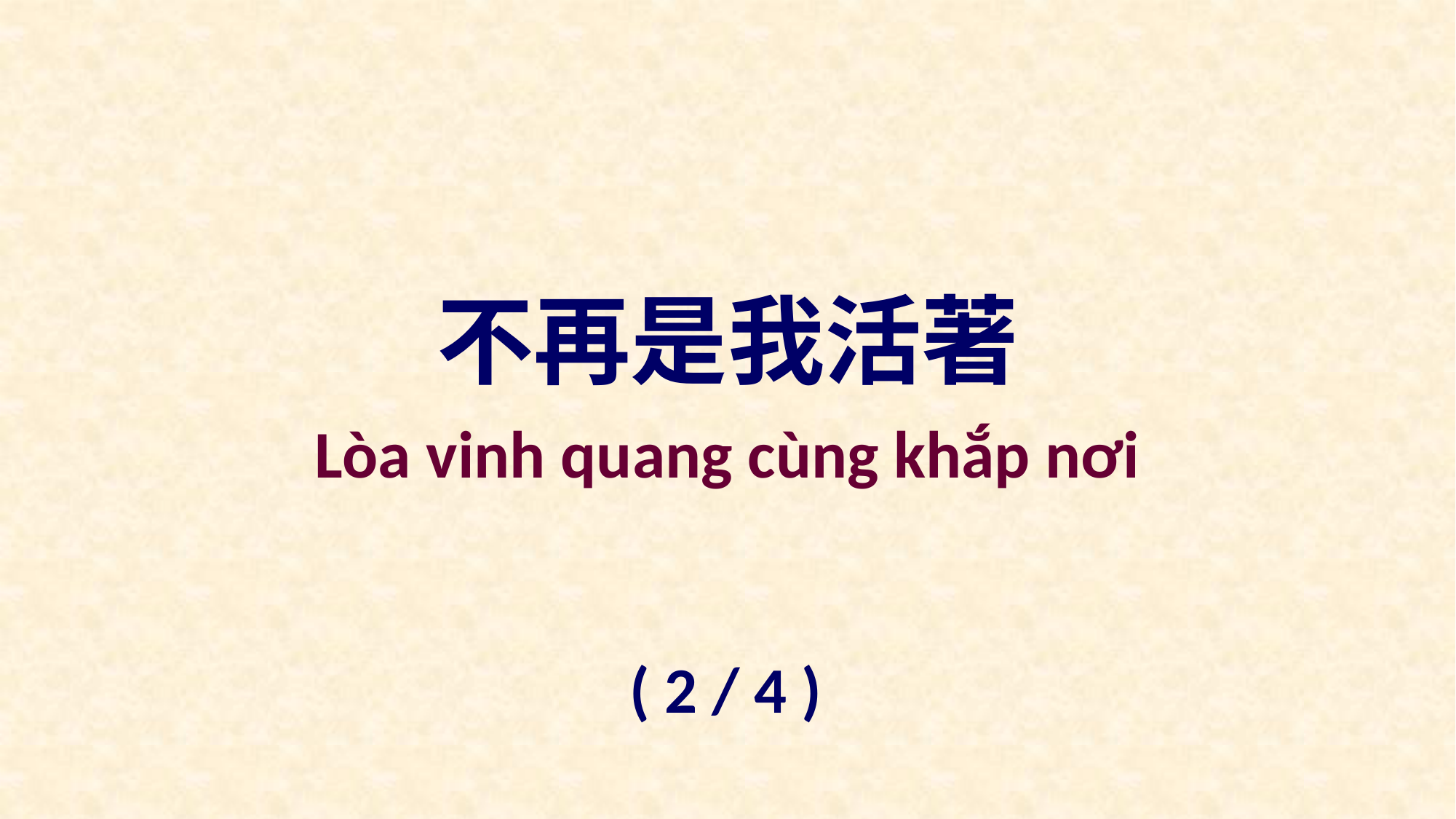

不再是我活著
Lòa vinh quang cùng khắp nơi
( 2 / 4 )